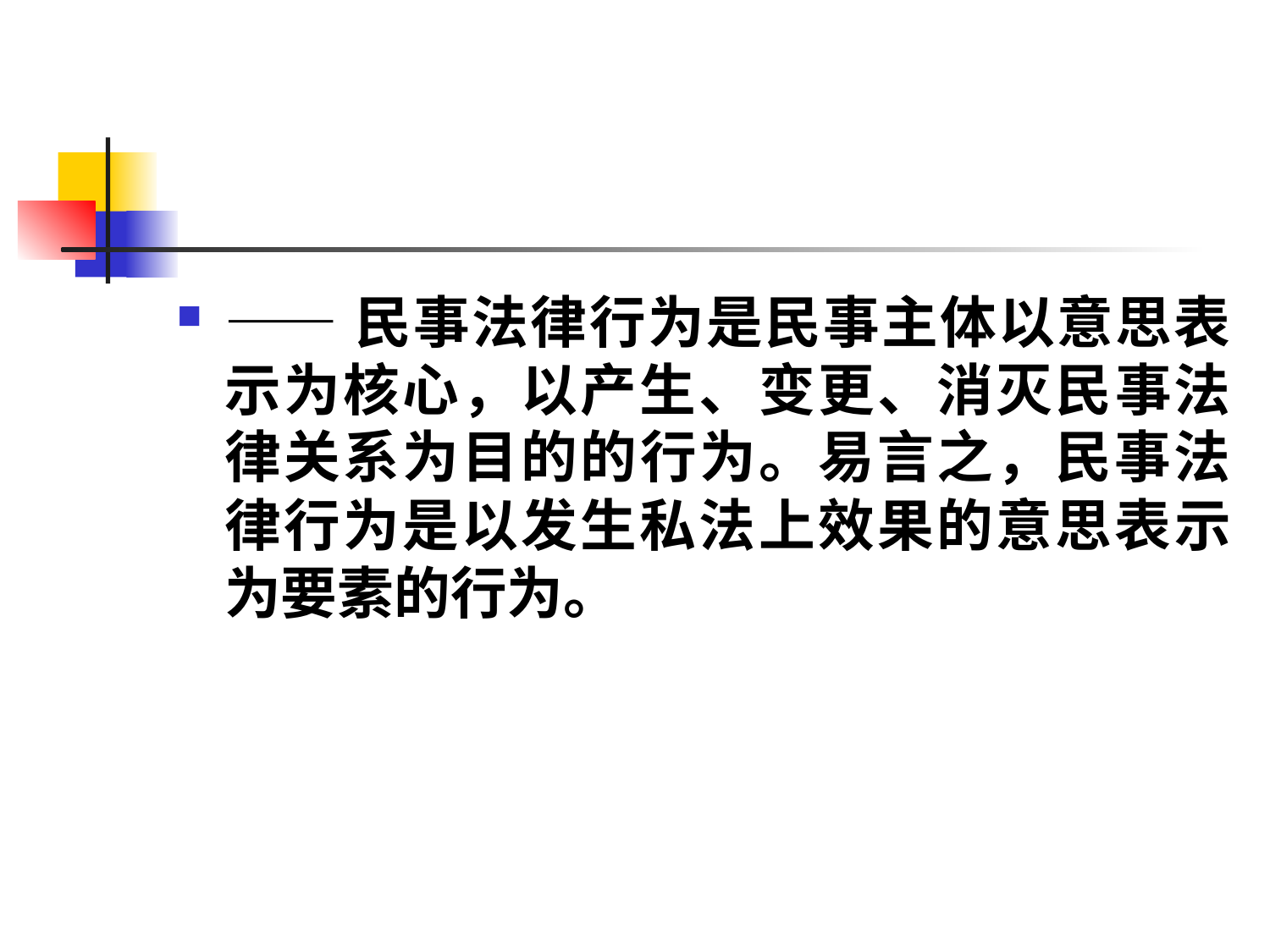

#
——民事法律行为是民事主体以意思表示为核心，以产生、变更、消灭民事法律关系为目的的行为。易言之，民事法律行为是以发生私法上效果的意思表示为要素的行为。